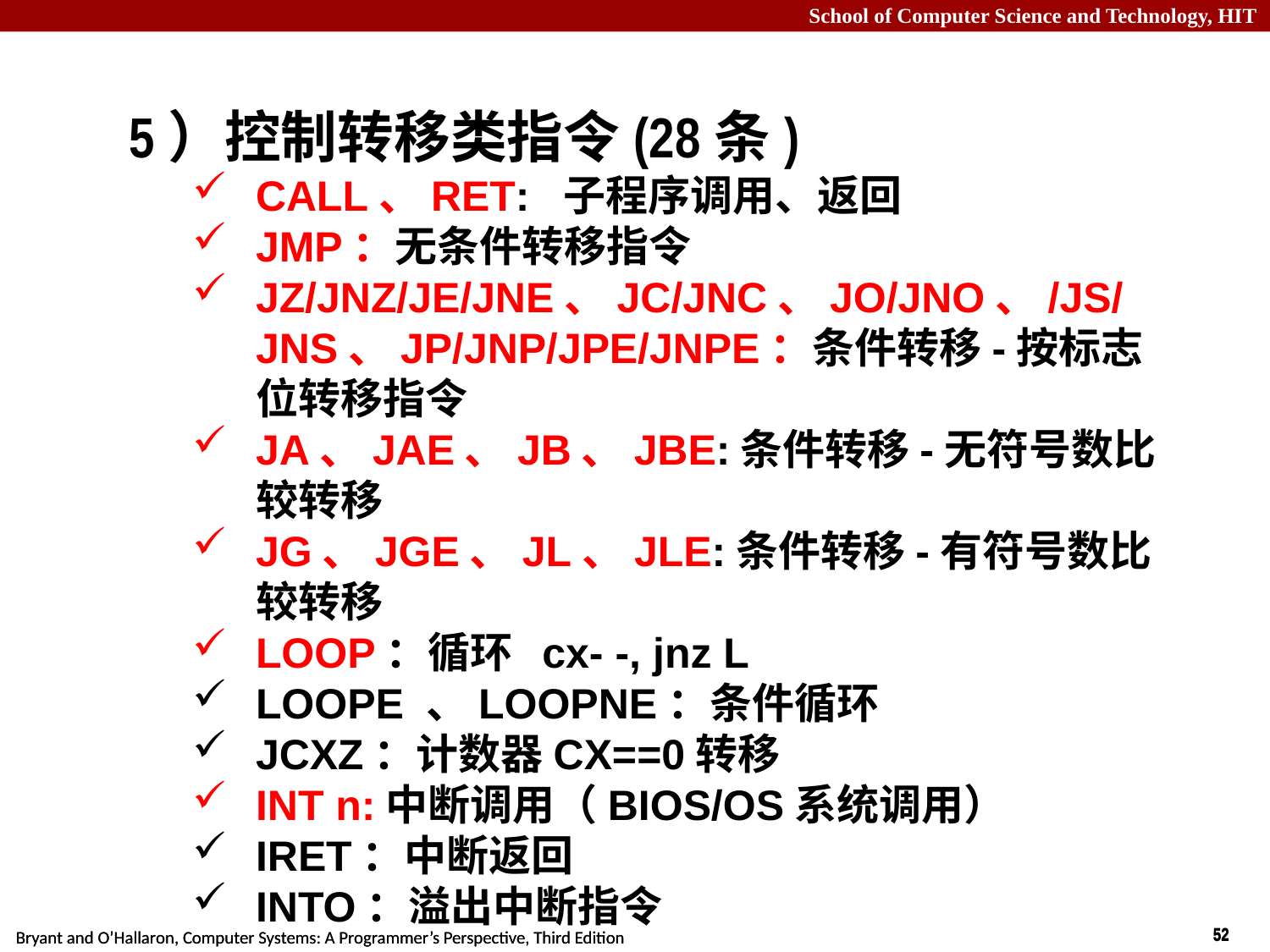

5）控制转移类指令(28条)
CALL、RET:  子程序调用、返回
JMP：无条件转移指令
JZ/JNZ/JE/JNE、JC/JNC、JO/JNO、/JS/JNS、JP/JNP/JPE/JNPE：条件转移-按标志位转移指令
JA、JAE、JB、JBE:条件转移-无符号数比较转移
JG、JGE、JL、JLE:条件转移-有符号数比较转移
LOOP：循环  cx- -, jnz L
LOOPE 、LOOPNE：条件循环
JCXZ：计数器CX==0转移
INT n:中断调用（BIOS/OS系统调用）
IRET：中断返回
INTO：溢出中断指令